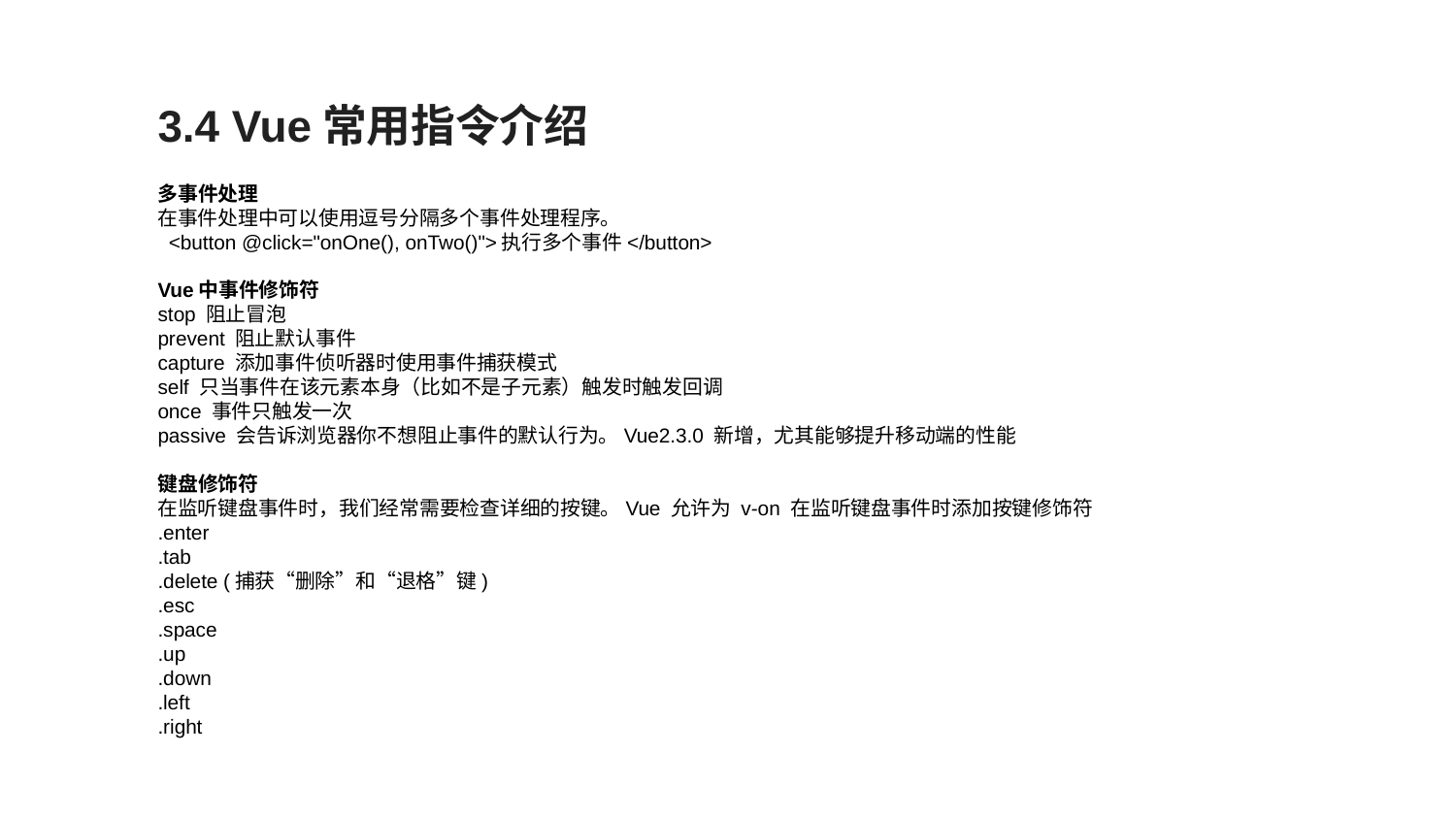

3.4 Vue常用指令介绍
多事件处理
在事件处理中可以使用逗号分隔多个事件处理程序。
  <button @click="onOne(), onTwo()">执行多个事件</button>

Vue中事件修饰符
stop 阻止冒泡
prevent 阻止默认事件
capture 添加事件侦听器时使用事件捕获模式
self 只当事件在该元素本身（比如不是子元素）触发时触发回调
once 事件只触发一次
passive 会告诉浏览器你不想阻止事件的默认行为。Vue2.3.0 新增，尤其能够提升移动端的性能

键盘修饰符
在监听键盘事件时，我们经常需要检查详细的按键。Vue 允许为 v-on 在监听键盘事件时添加按键修饰符
.enter
.tab
.delete (捕获“删除”和“退格”键)
.esc
.space
.up
.down
.left
.right